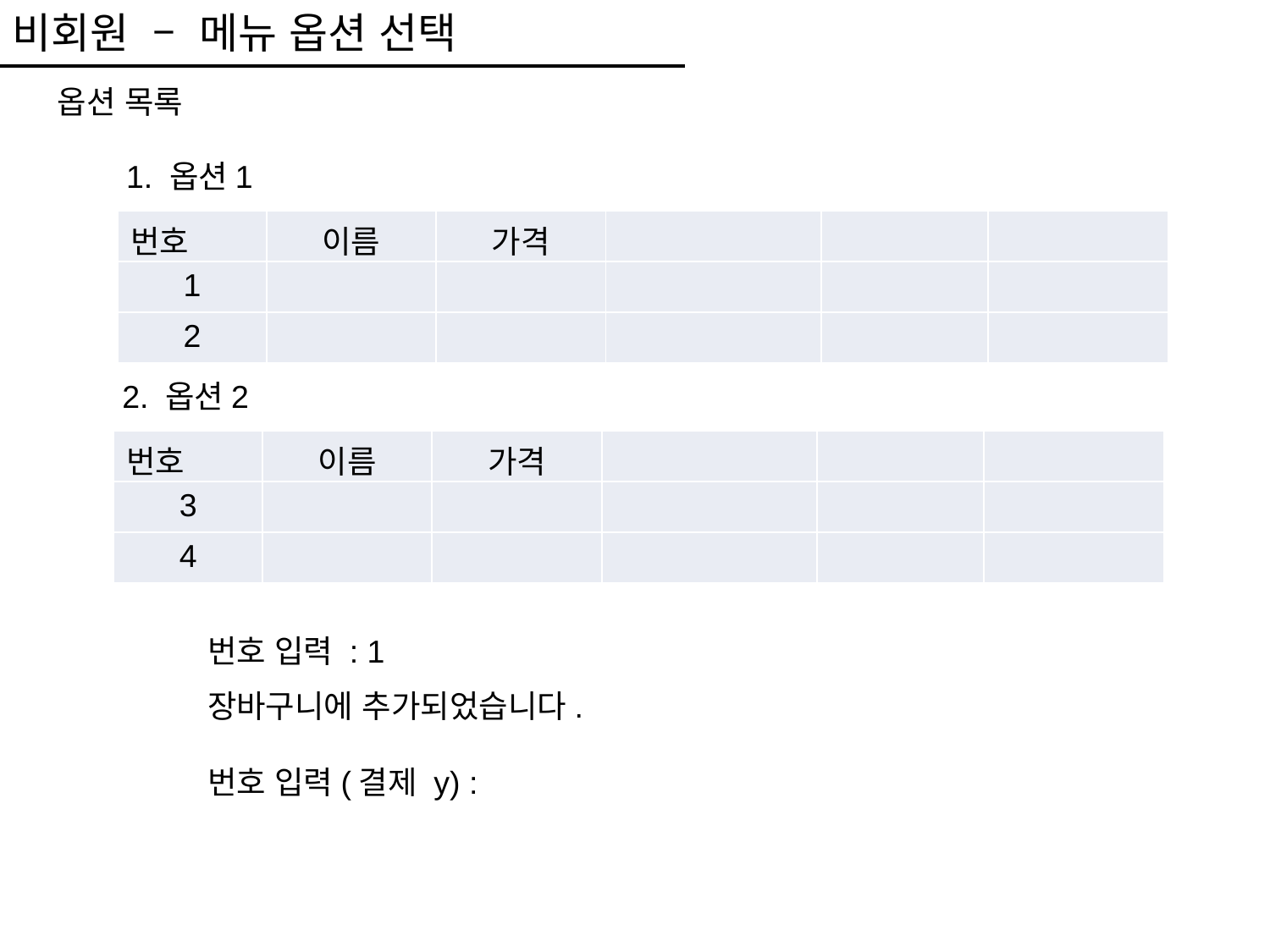

비회원  –  메뉴 옵션 선택
옵션 목록
1. 옵션1

| 번호 | 이름 | 가격 |  |  |  |
| --- | --- | --- | --- | --- | --- |
| 1 |  |  |  |  |  |
| 2 |  |  |  |  |  |
2. 옵션2

| 번호 | 이름 | 가격 |  |  |  |
| --- | --- | --- | --- | --- | --- |
| 3 |  |  |  |  |  |
| 4 |  |  |  |  |  |
번호 입력 :
번호 입력 : 1
장바구니에 추가되었습니다.

번호 입력(결제 y) :